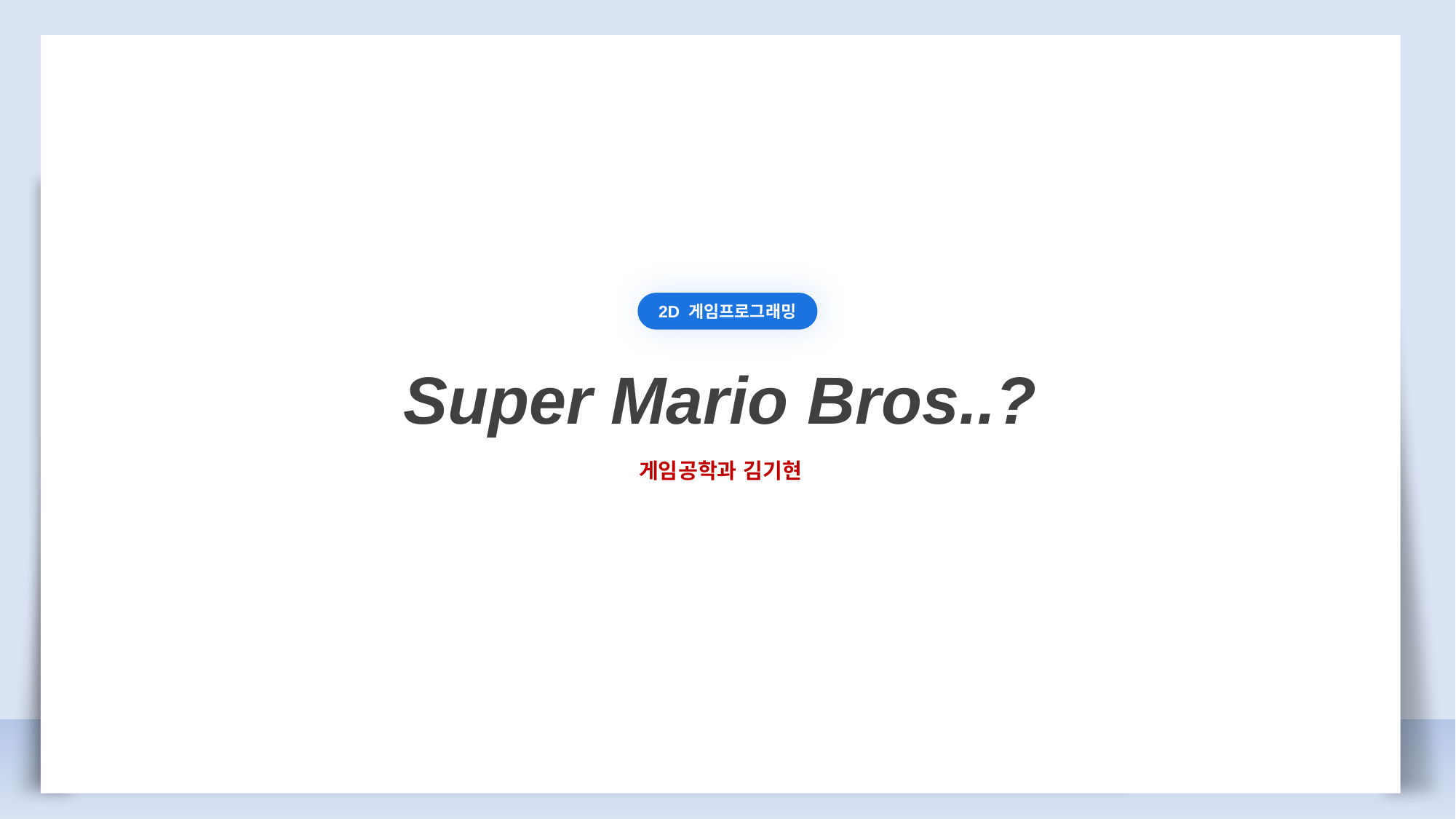

Super Mario Bros..?

게임공학과 김기현

2D 게임프로그래밍